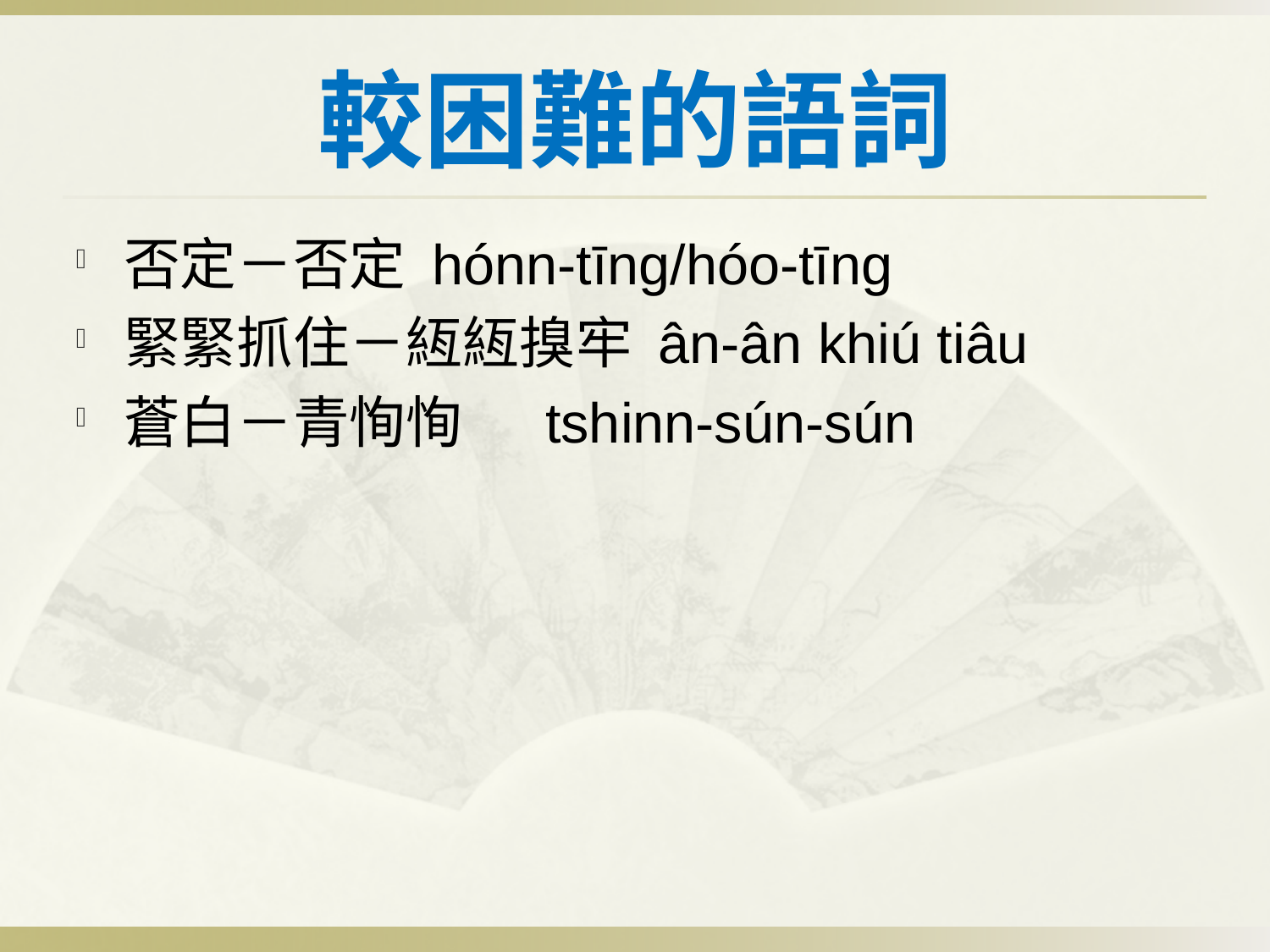

# 較困難的語詞
否定－否定 hónn-tīng/hóo-tīng
緊緊抓住－絚絚搝牢 ân-ân khiú tiâu
蒼白－青恂恂　 tshinn-sún-sún